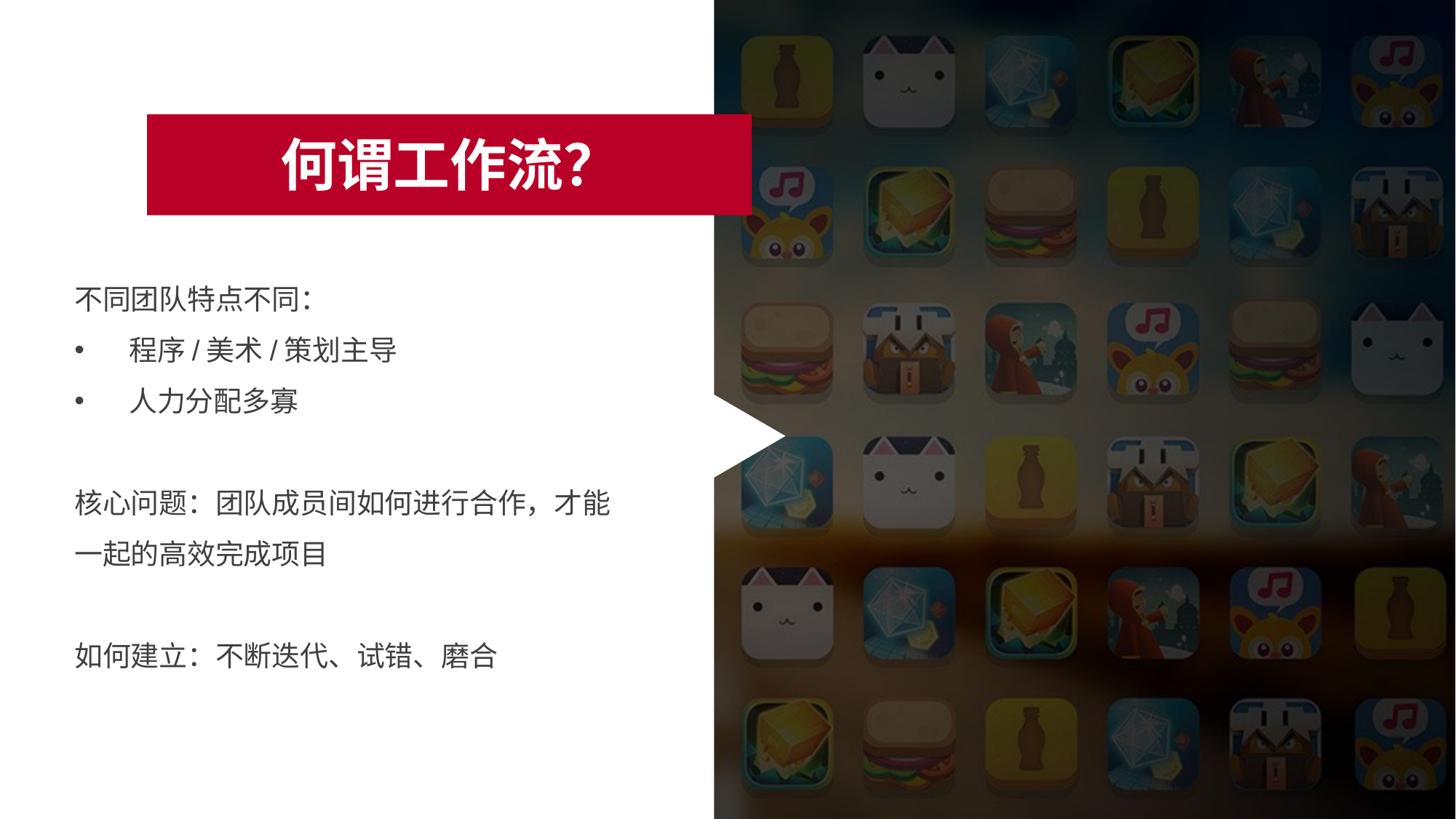

何谓工作流？
不同团队特点不同：
程序/美术/策划主导
人力分配多寡

核心问题：团队成员间如何进行合作，才能一起的高效完成项目

如何建立：不断迭代、试错、磨合